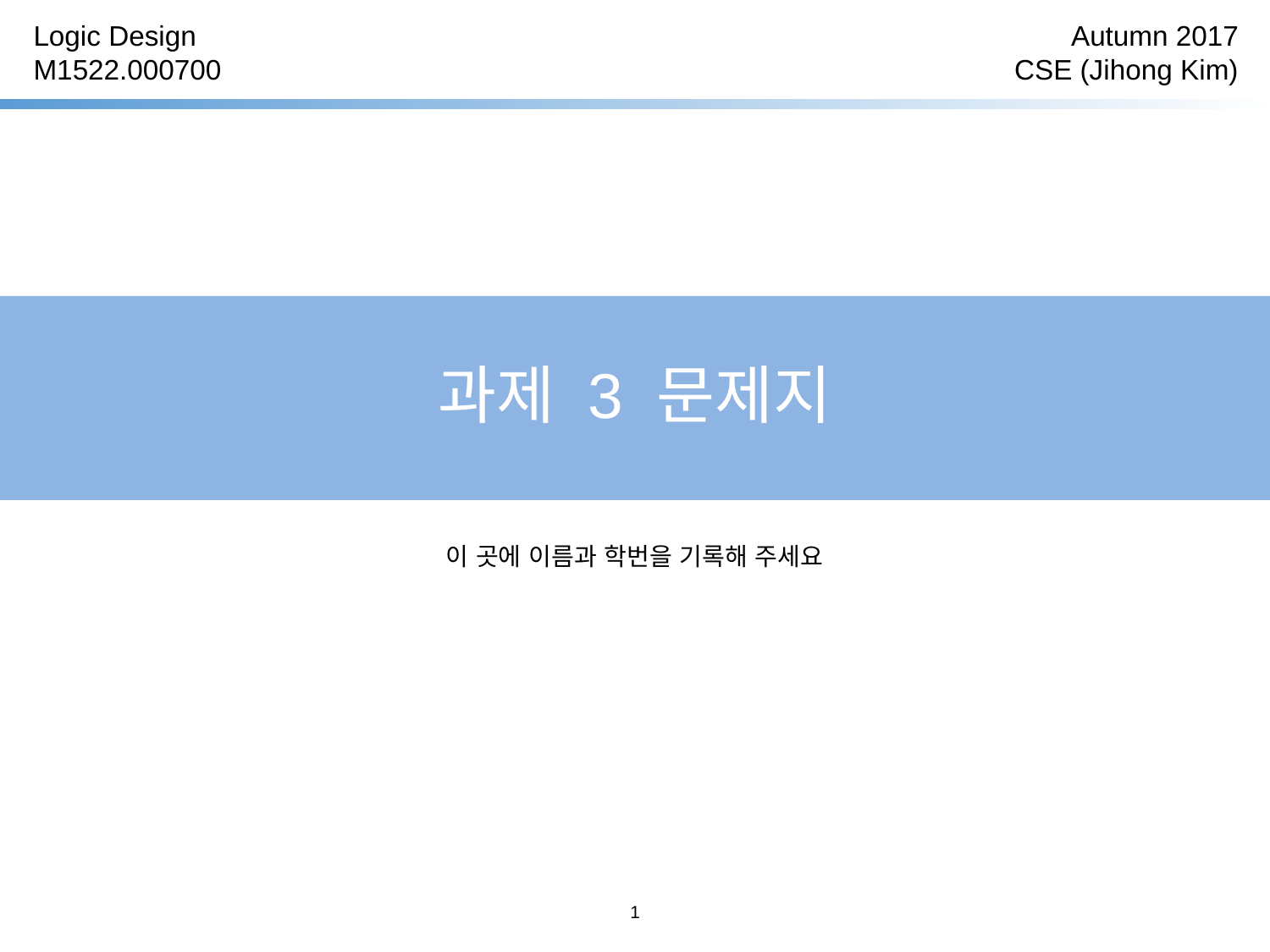

Autumn 2017
CSE (Jihong Kim)
Logic Design
M1522.000700
# 과제 3 문제지
이 곳에 이름과 학번을 기록해 주세요
1